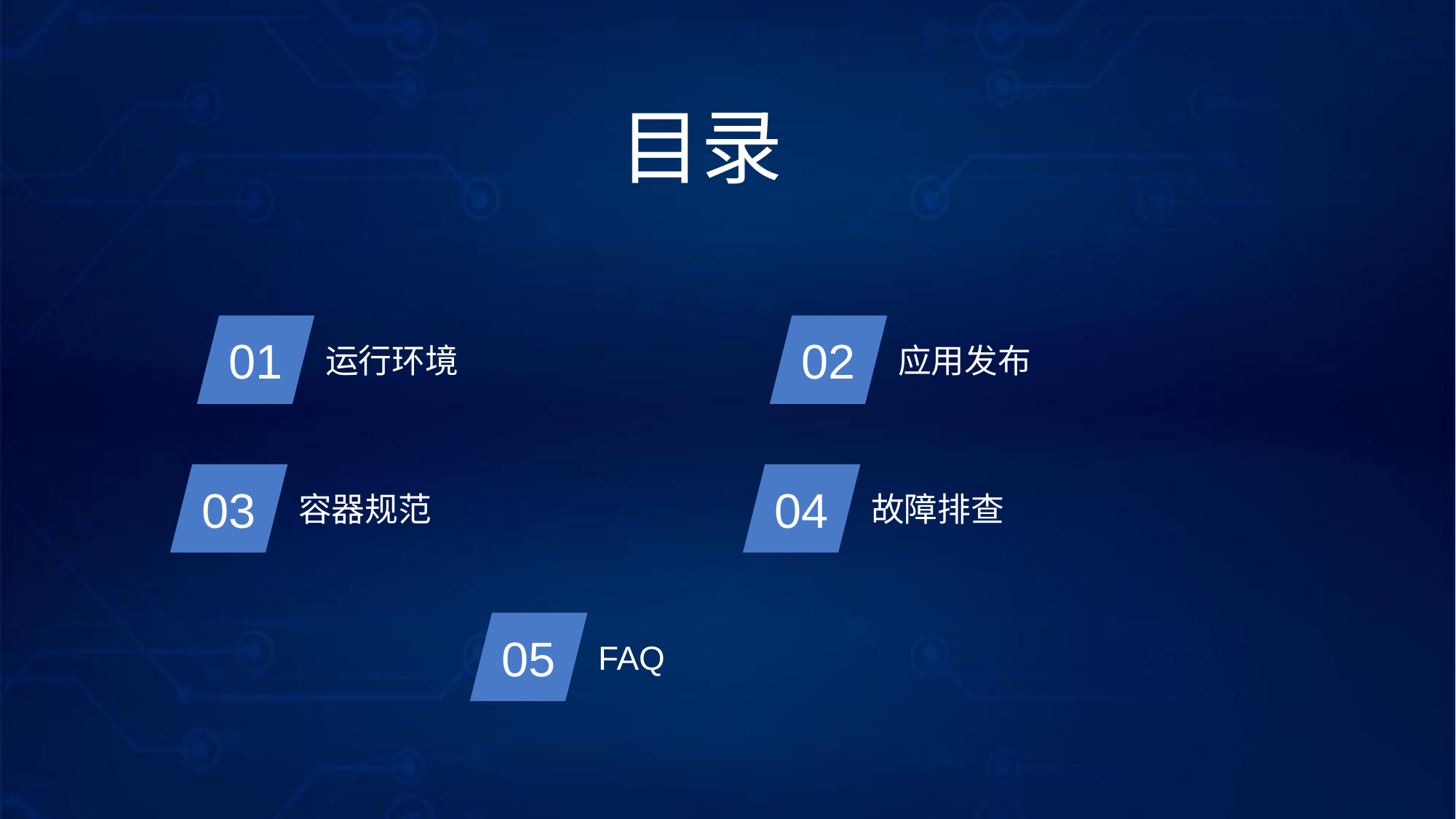

目录
01
运行环境
02
应用发布
容器规范
故障排查
03
04
FAQ
05